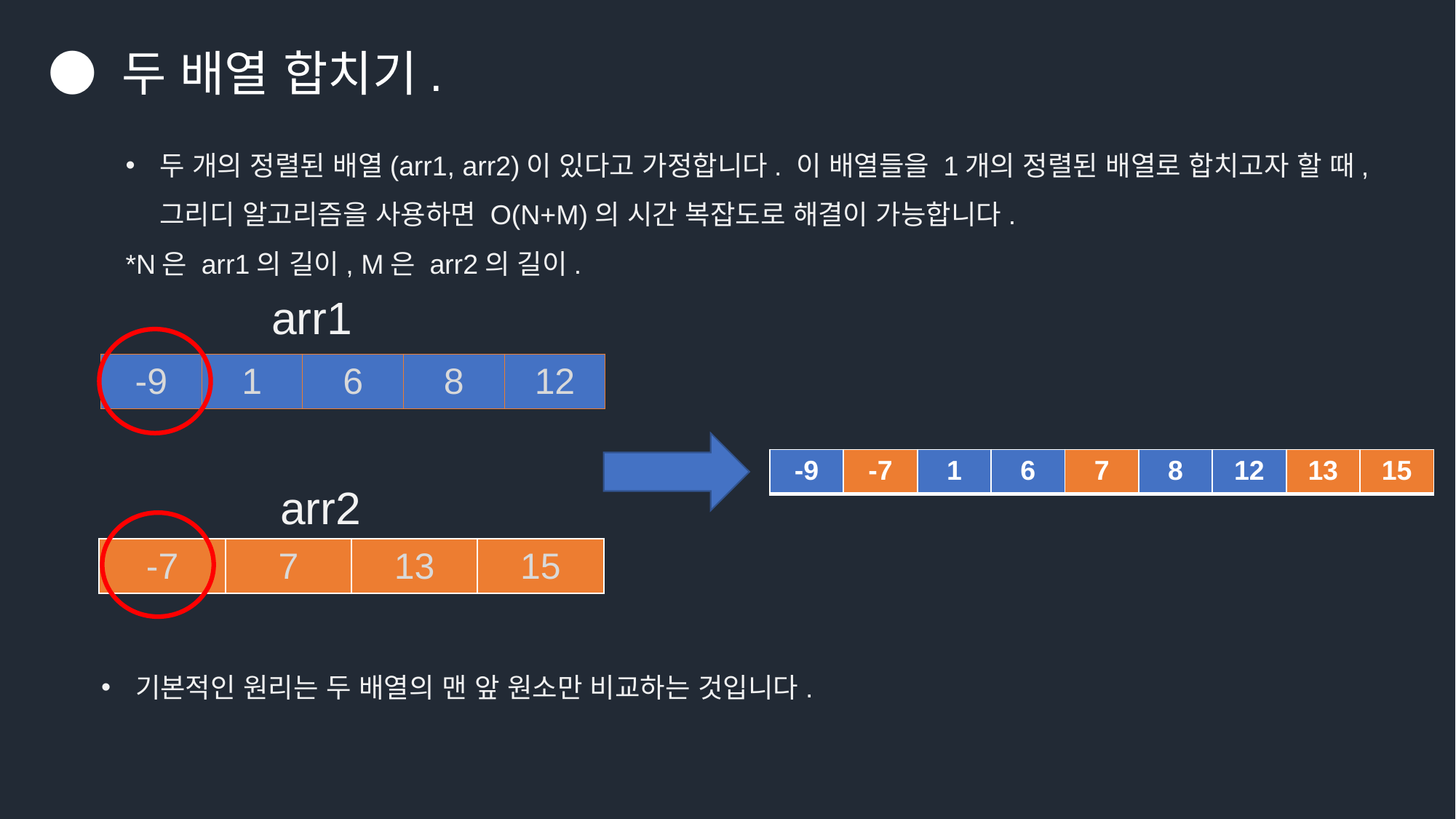

● 두 배열 합치기.
두 개의 정렬된 배열(arr1, arr2)이 있다고 가정합니다. 이 배열들을 1개의 정렬된 배열로 합치고자 할 때, 그리디 알고리즘을 사용하면 O(N+M)의 시간 복잡도로 해결이 가능합니다.
*N은 arr1의 길이, M은 arr2의 길이.
arr1

| -9 | 1 | 6 | 8 | 12 |
| --- | --- | --- | --- | --- |

| -9 | -7 | 1 | 6 | 7 | 8 | 12 | 13 | 15 |
| --- | --- | --- | --- | --- | --- | --- | --- | --- |
arr2

| -7 | 7 | 13 | 15 |
| --- | --- | --- | --- |
기본적인 원리는 두 배열의 맨 앞 원소만 비교하는 것입니다.